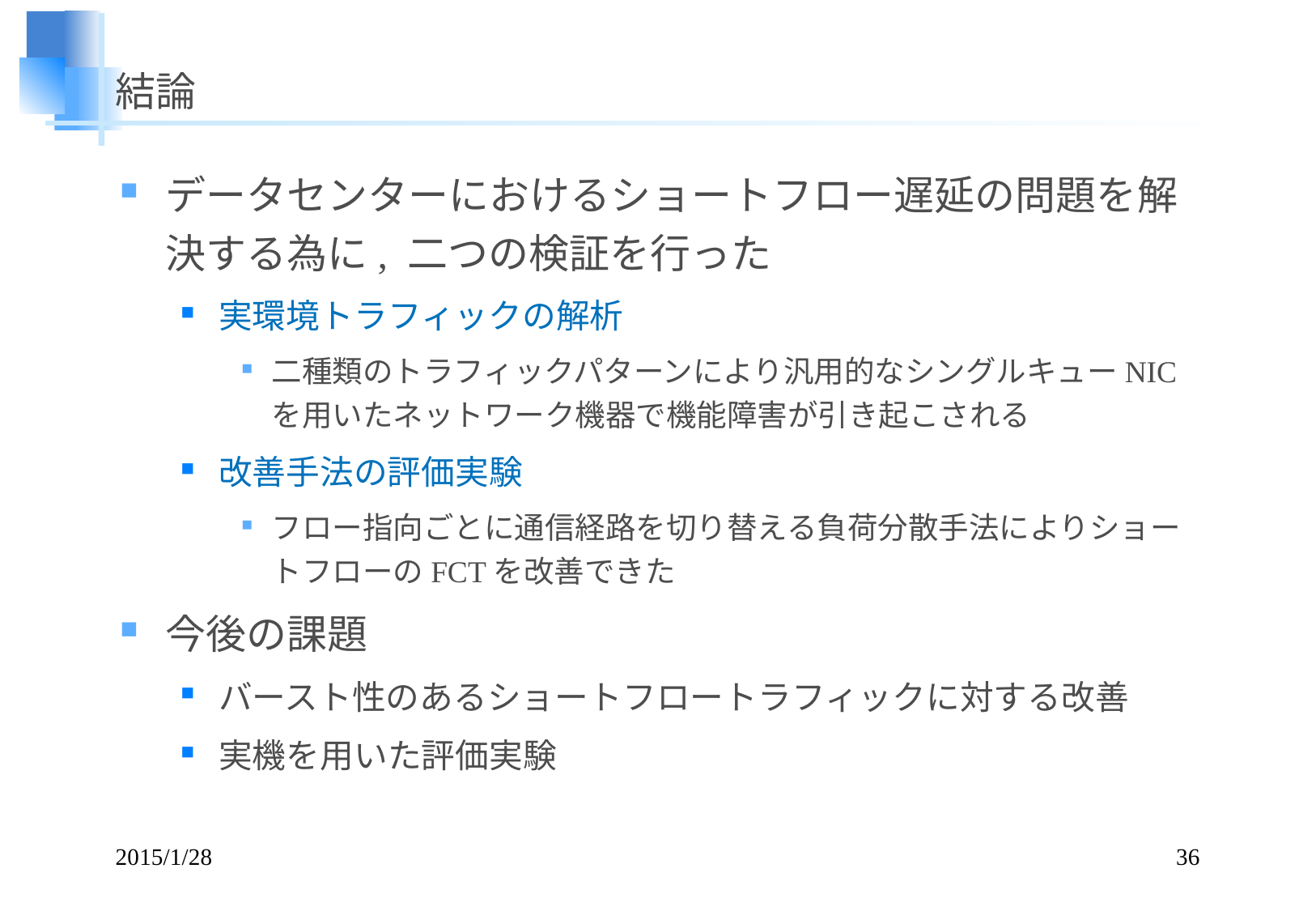

# 結論
データセンターにおけるショートフロー遅延の問題を解決する為に, 二つの検証を行った
実環境トラフィックの解析
二種類のトラフィックパターンにより汎用的なシングルキューNIC を用いたネットワーク機器で機能障害が引き起こされる
改善手法の評価実験
フロー指向ごとに通信経路を切り替える負荷分散手法によりショートフローのFCTを改善できた
今後の課題
バースト性のあるショートフロートラフィックに対する改善
実機を用いた評価実験
2015/1/28
36